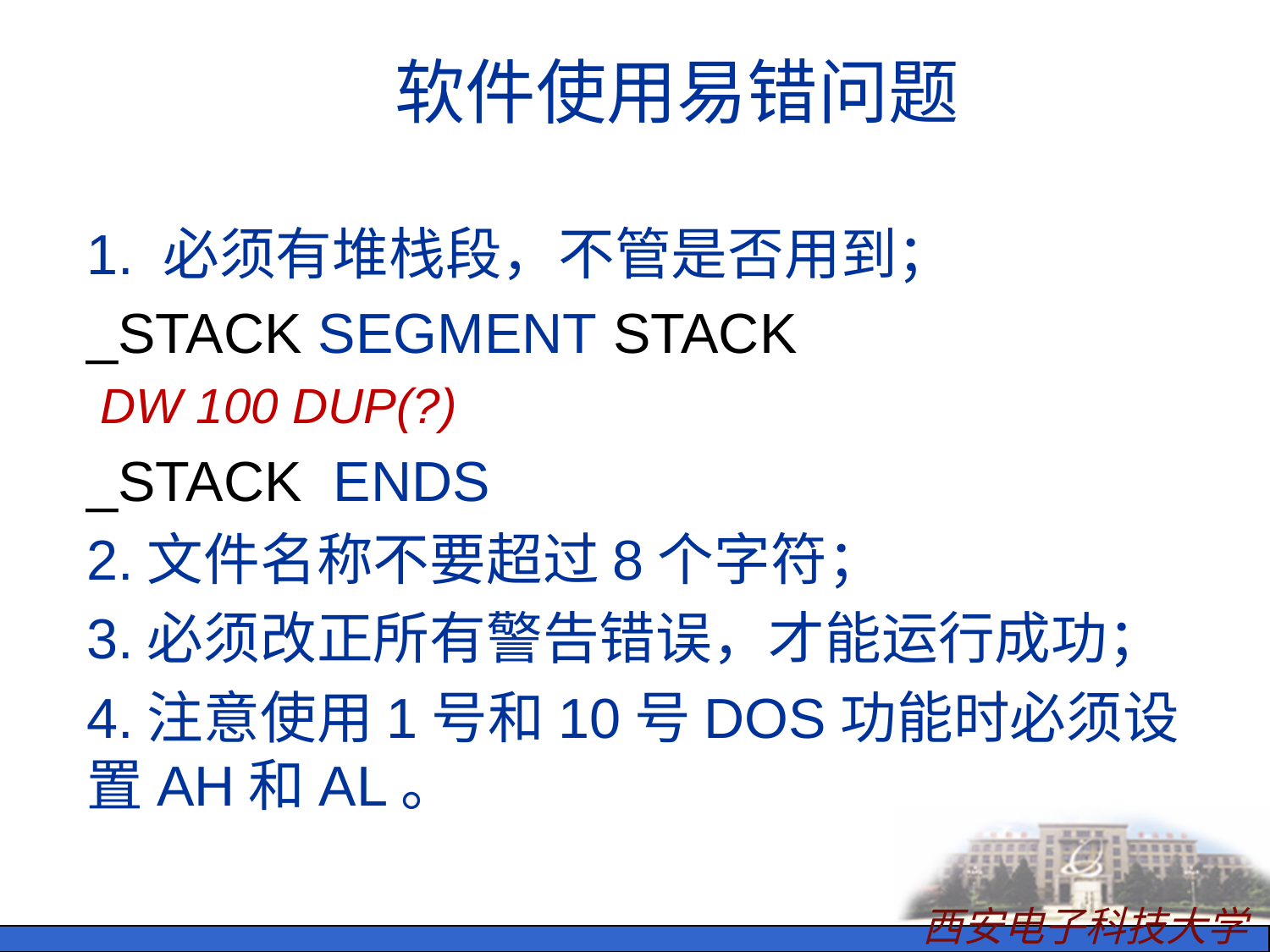

# 软件使用易错问题
1. 必须有堆栈段，不管是否用到；
_STACK SEGMENT STACK
 DW 100 DUP(?)
_STACK  ENDS
2.文件名称不要超过8个字符；
3.必须改正所有警告错误，才能运行成功；
4.注意使用1号和10号DOS功能时必须设置AH和AL。